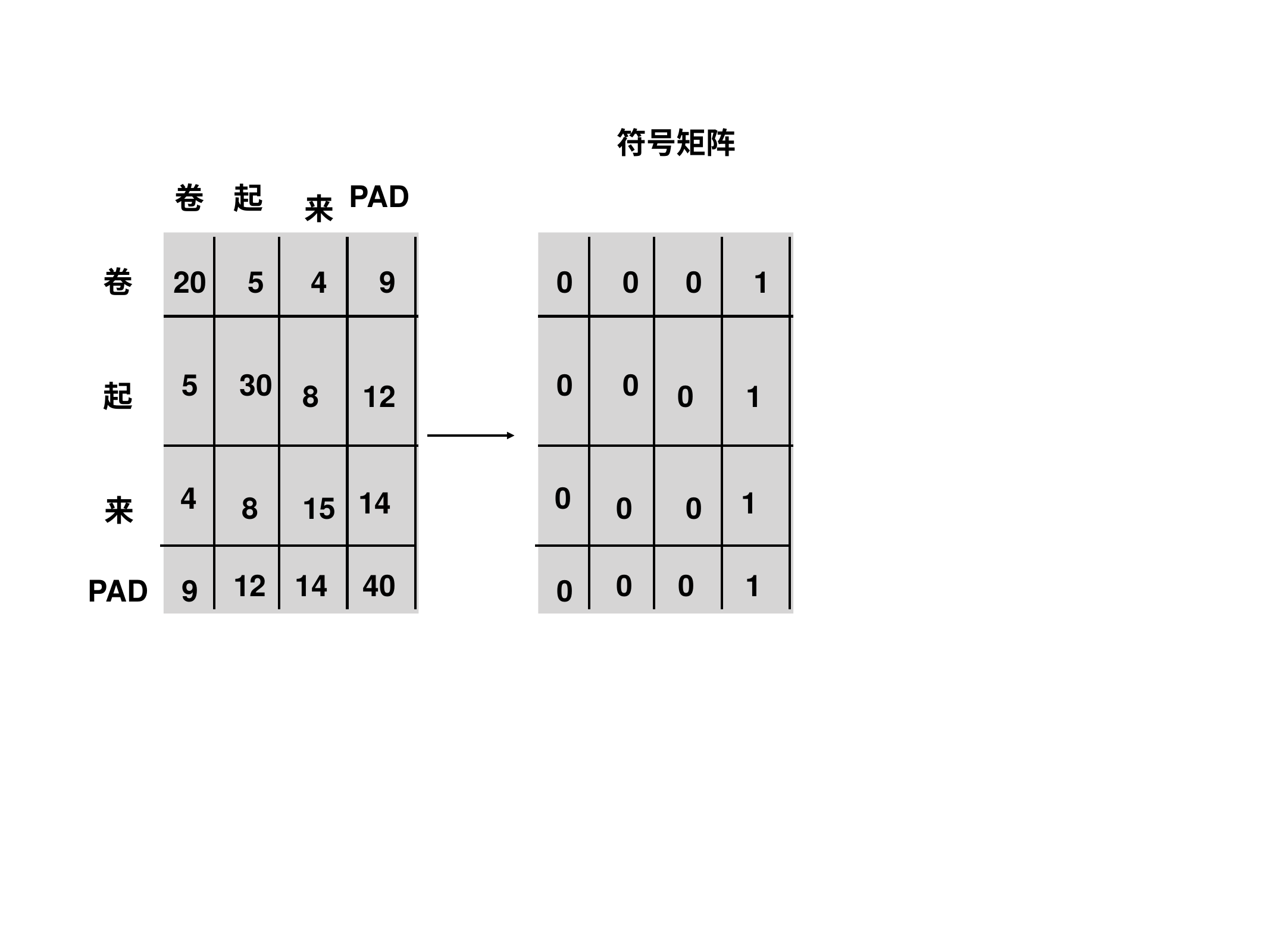

符号矩阵
卷
起
PAD
来

卷
20
5
4
9
0
0
0
1

5
30
0
0
起
8
12
0
1

4
0
14
1
来
8
0
15
0

12
14
40
0
0
1
PAD
9
0